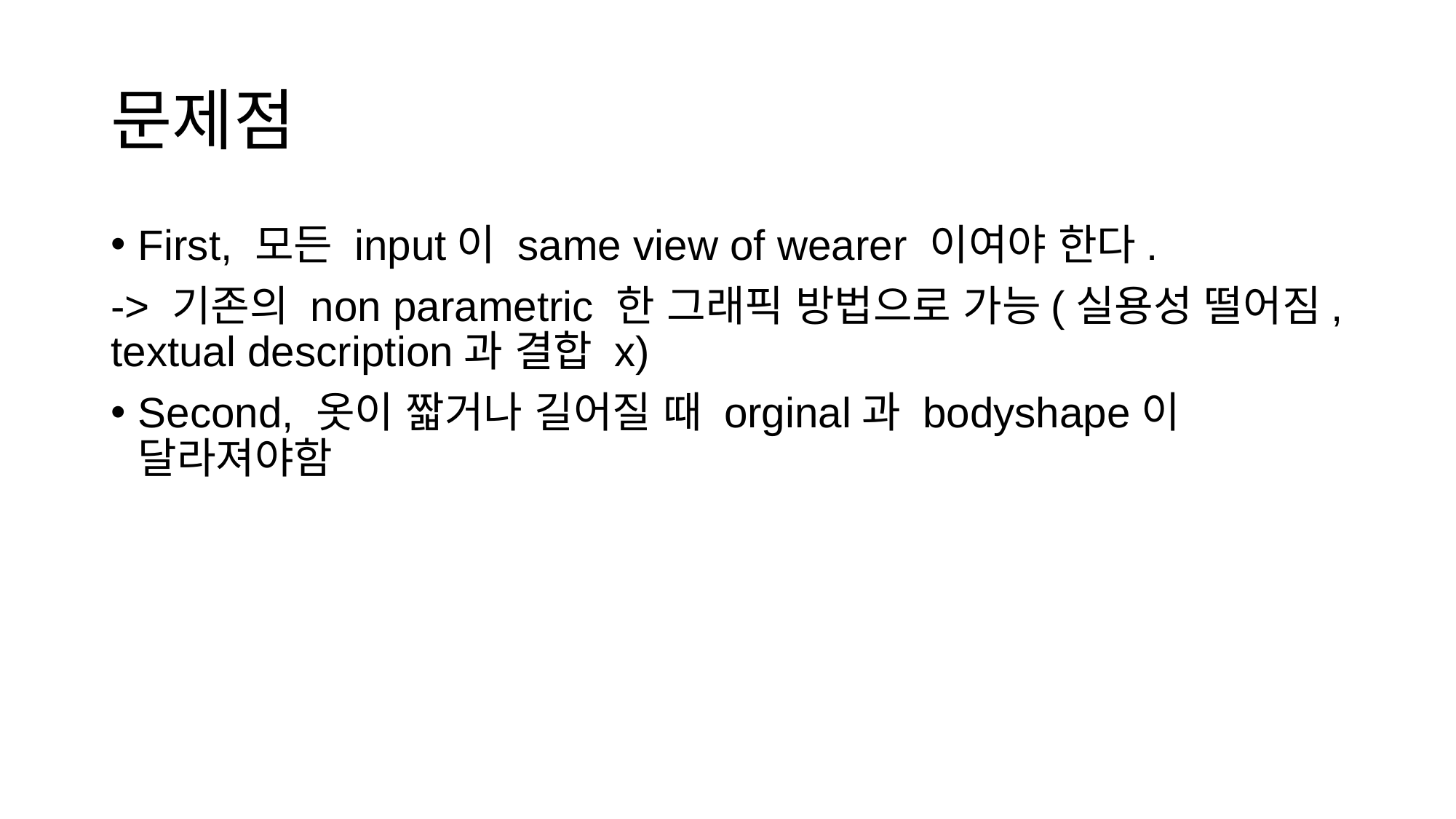

# 문제점
First, 모든 input이 same view of wearer 이여야 한다.
-> 기존의 non parametric 한 그래픽 방법으로 가능(실용성 떨어짐, textual description과 결합 x)
Second, 옷이 짧거나 길어질 때 orginal과 bodyshape이 달라져야함